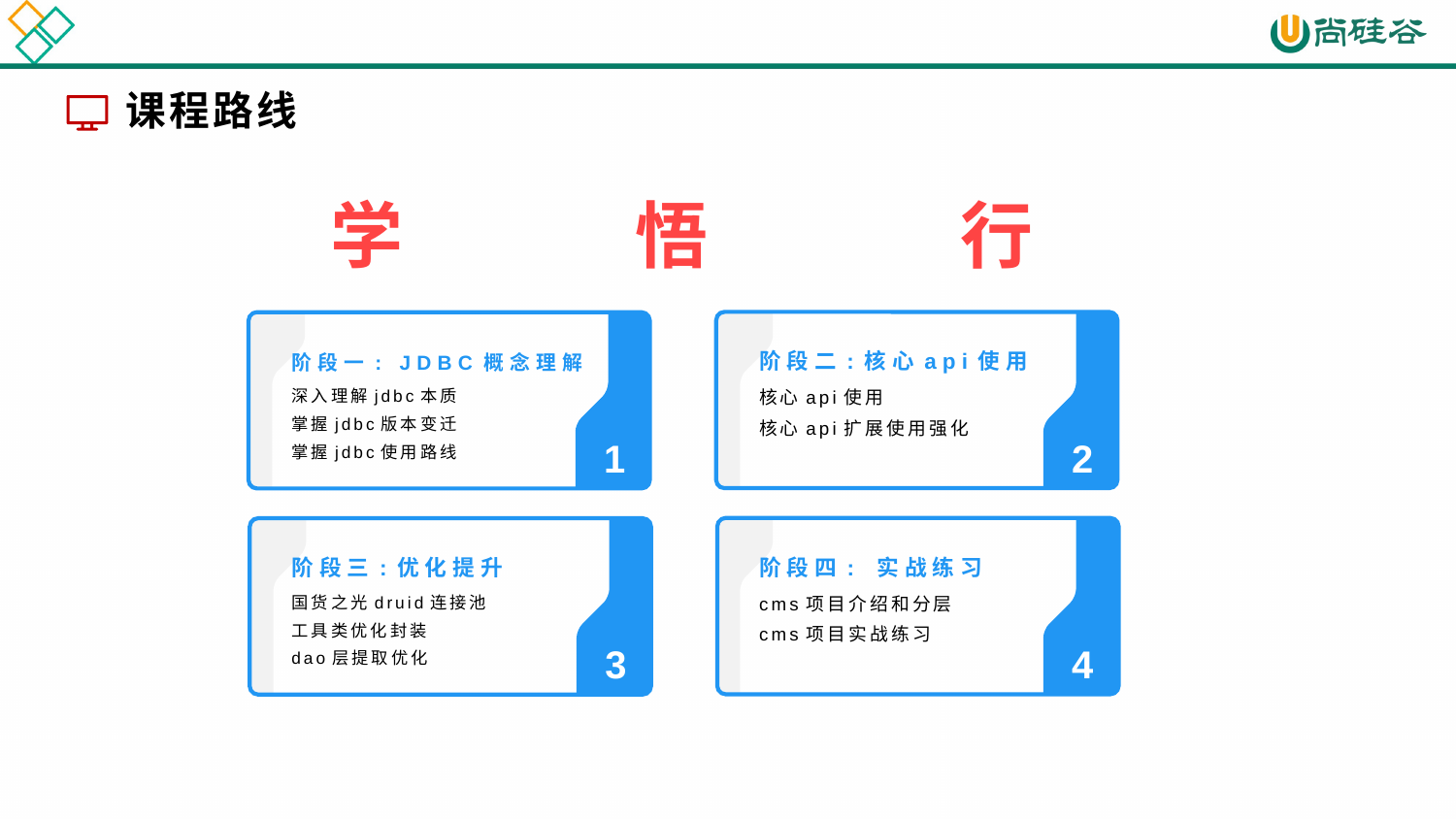

课程路线

学
悟
行

阶段二:核心api使用
阶段一: JDBC概念理解
核心api使用
核心api扩展使用强化
深入理解jdbc本质
掌握jdbc版本变迁
掌握jdbc使用路线
1
2

阶段三:优化提升
阶段四: 实战练习
国货之光druid连接池
工具类优化封装
dao层提取优化
cms项目介绍和分层
cms项目实战练习
4
3